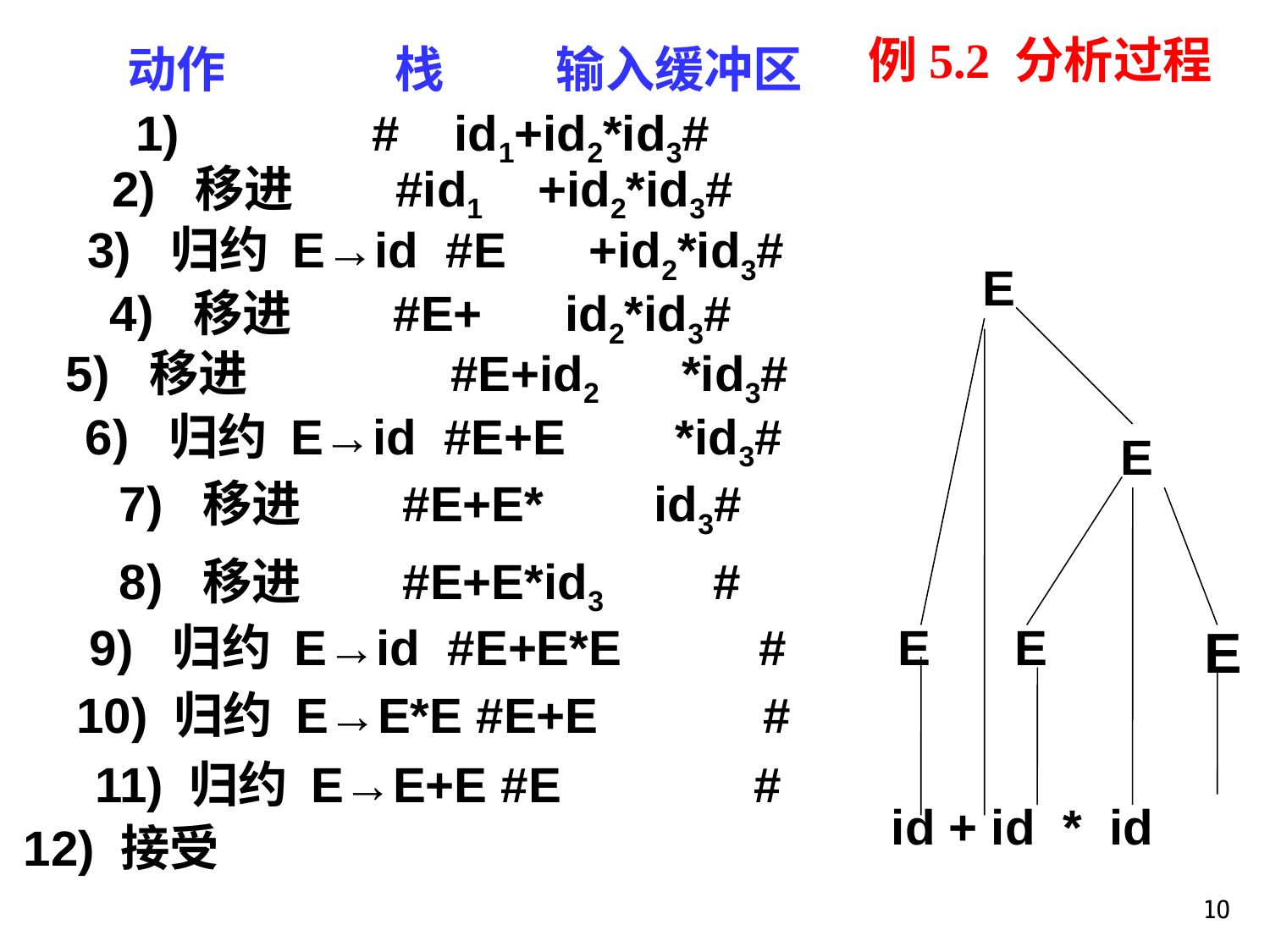

例5.2 分析过程
动作               栈          输入缓冲区
1)              #    id1+id2*id3#
2)  移进        #id1    +id2*id3#
3)  归约 E→id  #E      +id2*id3#
E

4)  移进        #E+      id2*id3#
5)  移进                 #E+id2      *id3#
6)  归约 E→id  #E+E        *id3#
E

7)  移进        #E+E*        id3#
8)  移进        #E+E*id3        #
9)  归约 E→id  #E+E*E          #
E

E

E

10) 归约 E→E*E #E+E            #
11) 归约 E→E+E #E              #
id + id  *  id
12) 接受
10